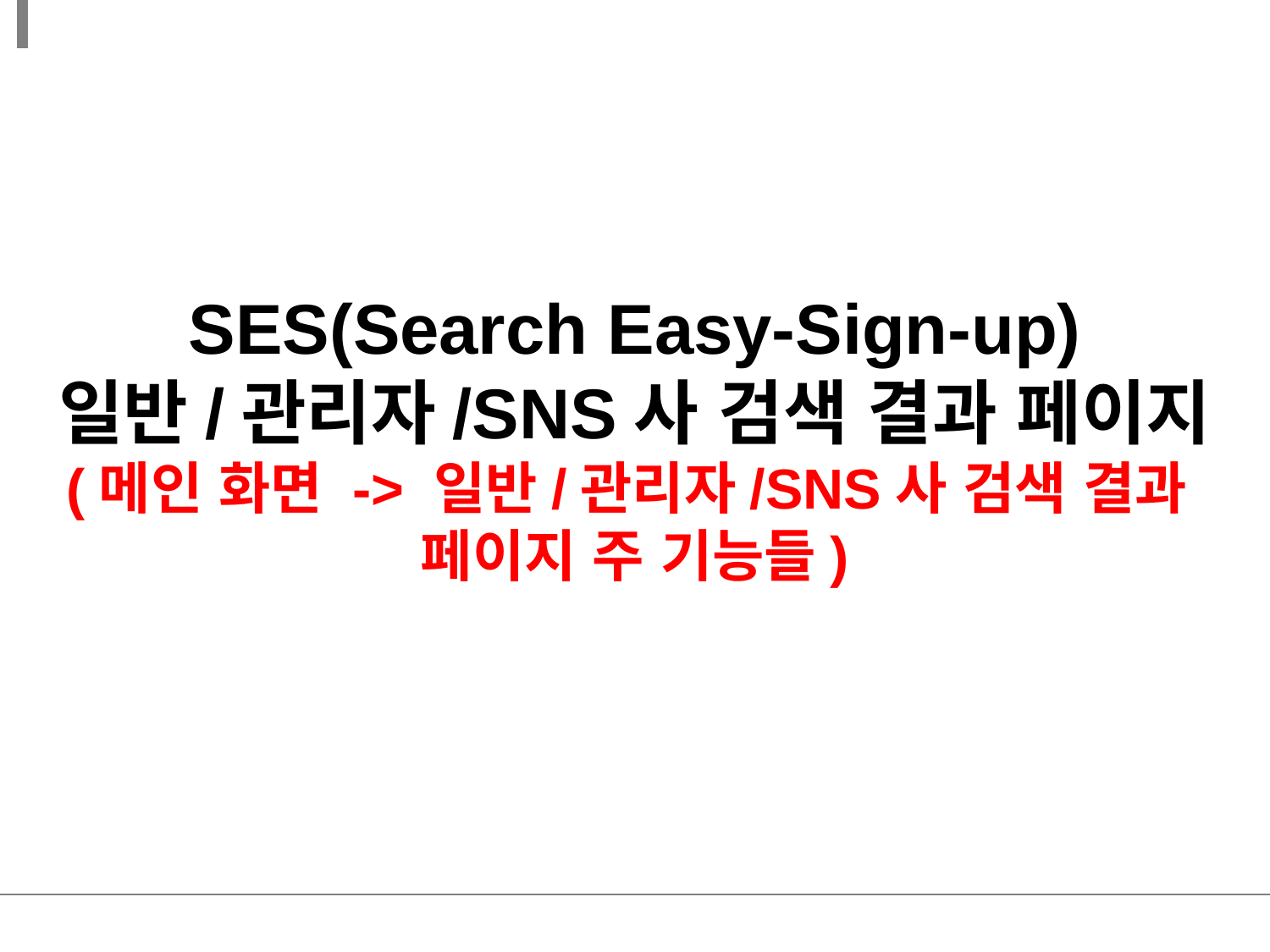

SES(Search Easy-Sign-up)
일반/관리자/SNS사 검색 결과 페이지
(메인 화면 -> 일반/관리자/SNS사 검색 결과
페이지 주 기능들)